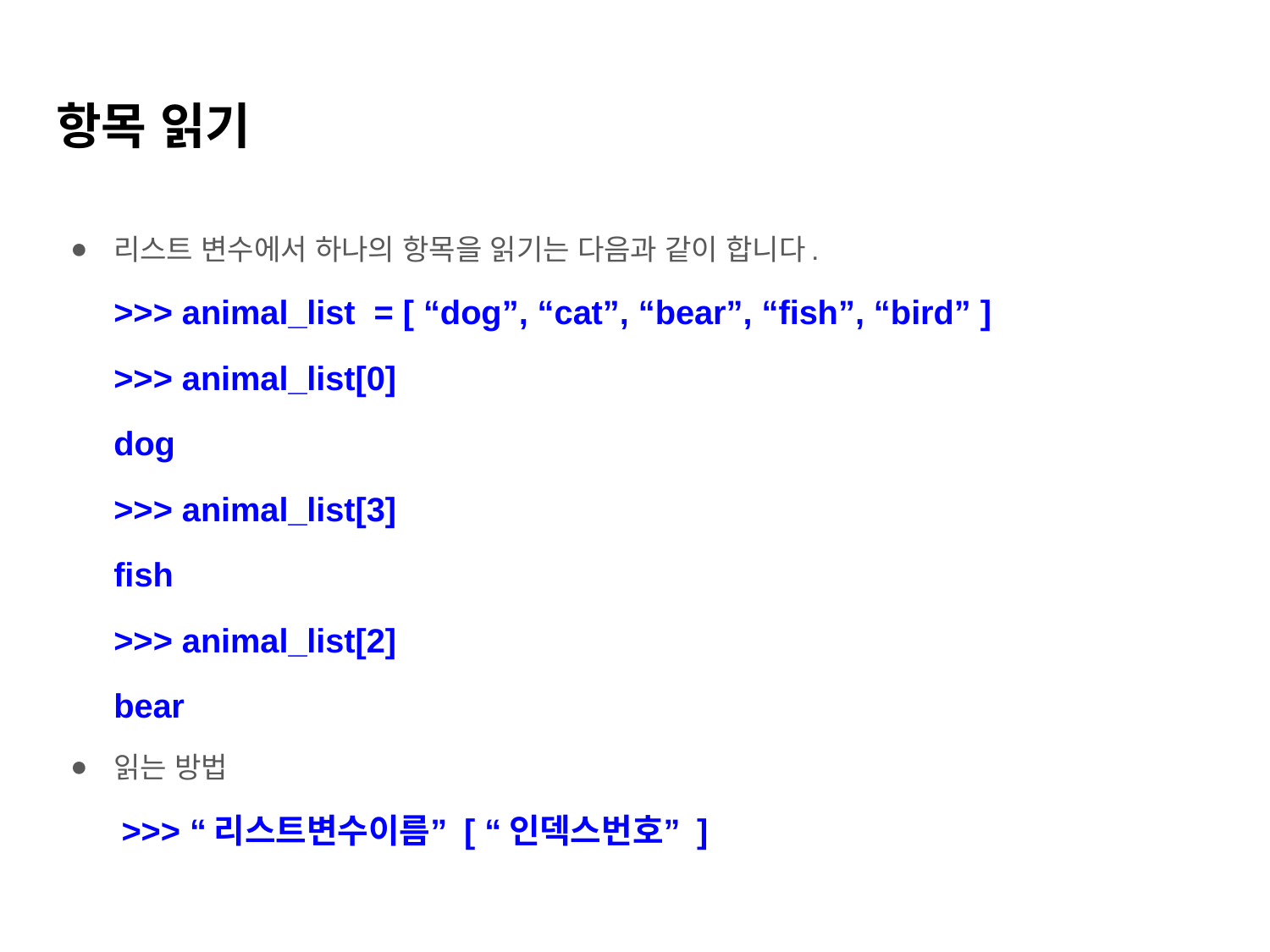

# 항목 읽기
리스트 변수에서 하나의 항목을 읽기는 다음과 같이 합니다.
>>> animal_list  = [ “dog”, “cat”, “bear”, “fish”, “bird” ]
>>> animal_list[0]
dog
>>> animal_list[3]
fish
>>> animal_list[2]
bear
읽는 방법
        >>> “리스트변수이름” [ “인덱스번호” ]